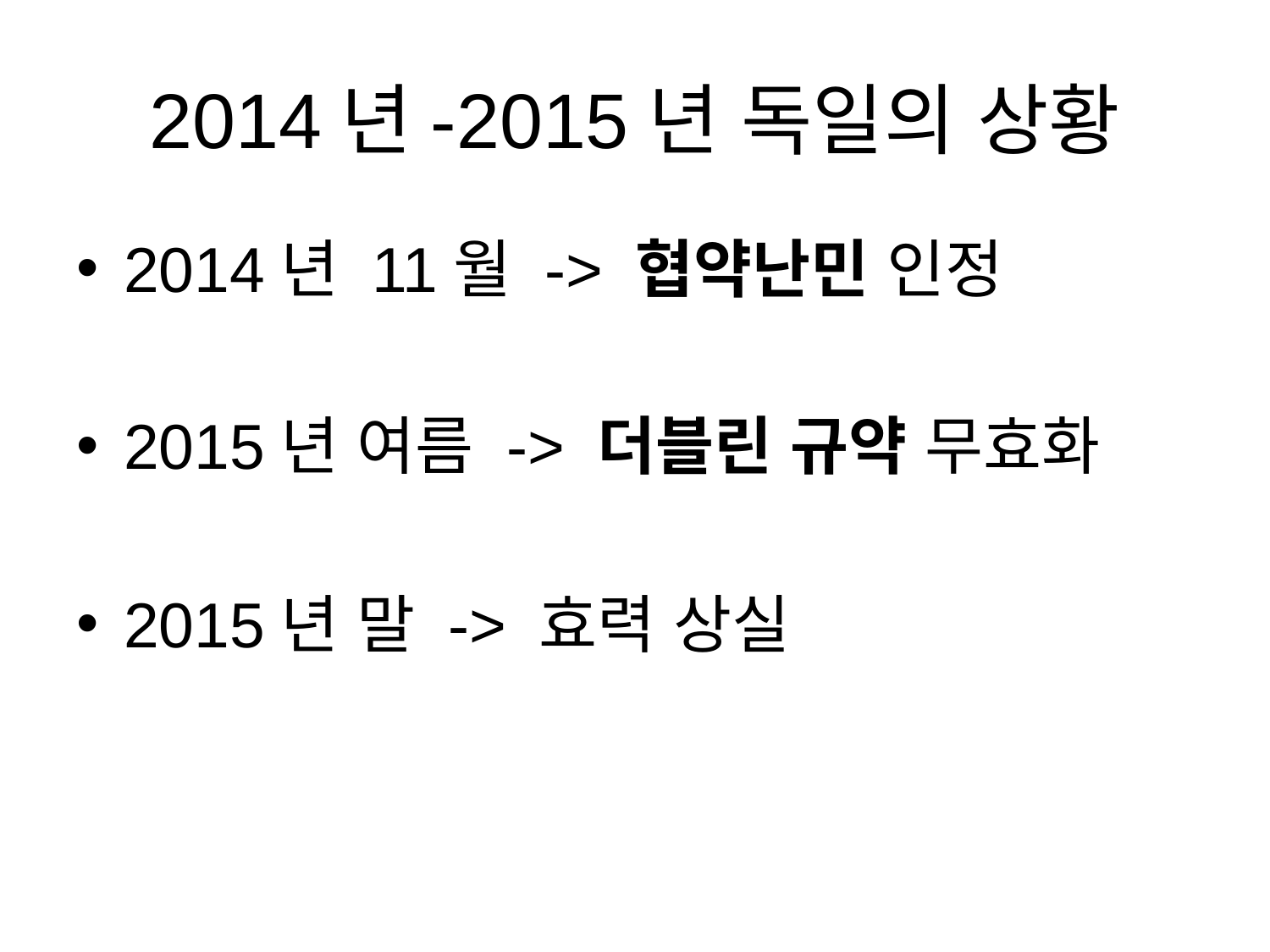

# 2014년-2015년 독일의 상황
2014년 11월 -> 협약난민 인정

2015년 여름 -> 더블린 규약 무효화

2015년 말 -> 효력 상실